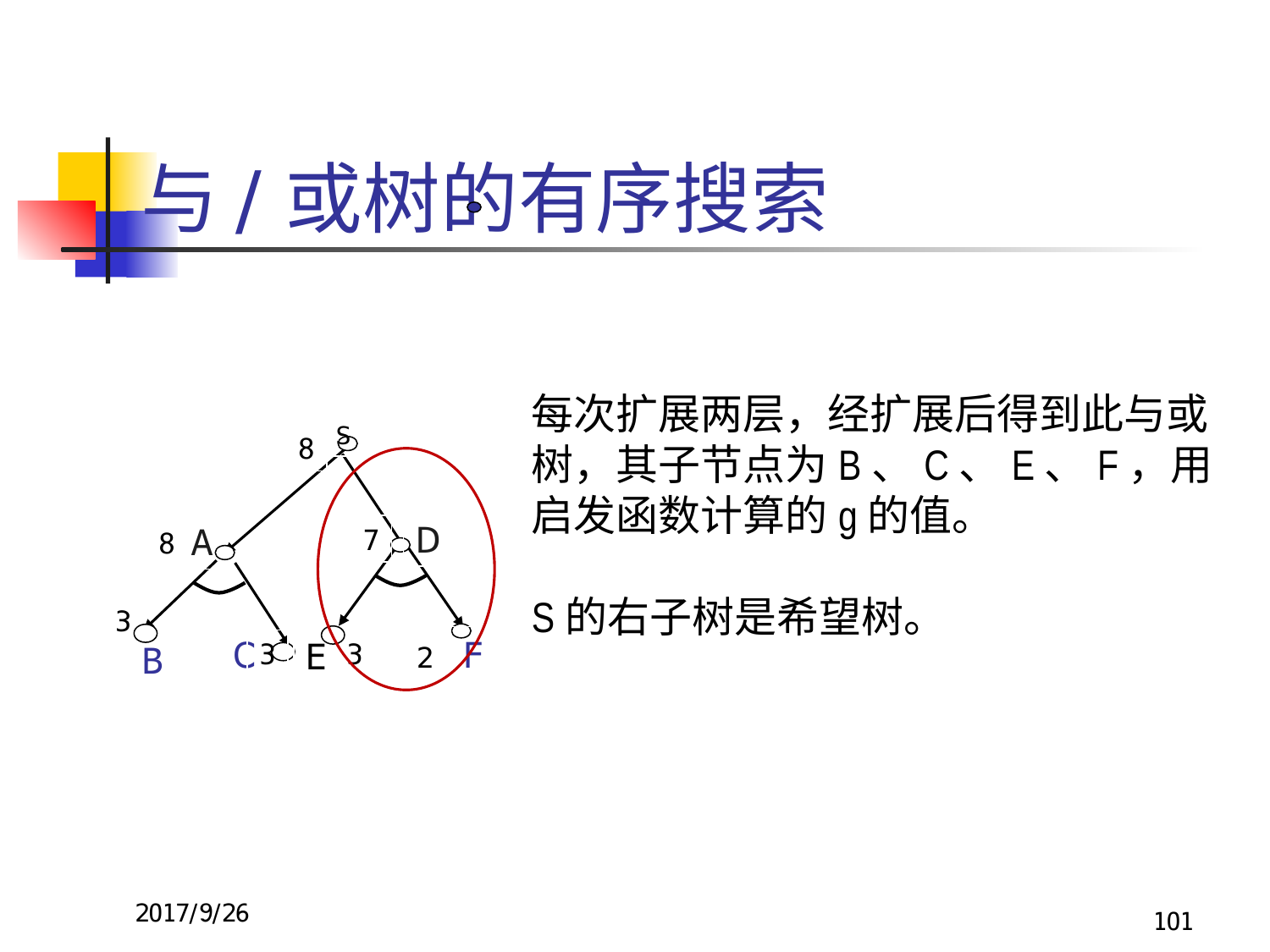

# 与/或树的有序搜索

S

B
每次扩展两层，经扩展后得到此与或树，其子节点为B、C、E、F，用启发函数计算的g的值。

S的右子树是希望树。

8

D
A
7
8

3

F
C
E
3
3
2

2017/9/26
101